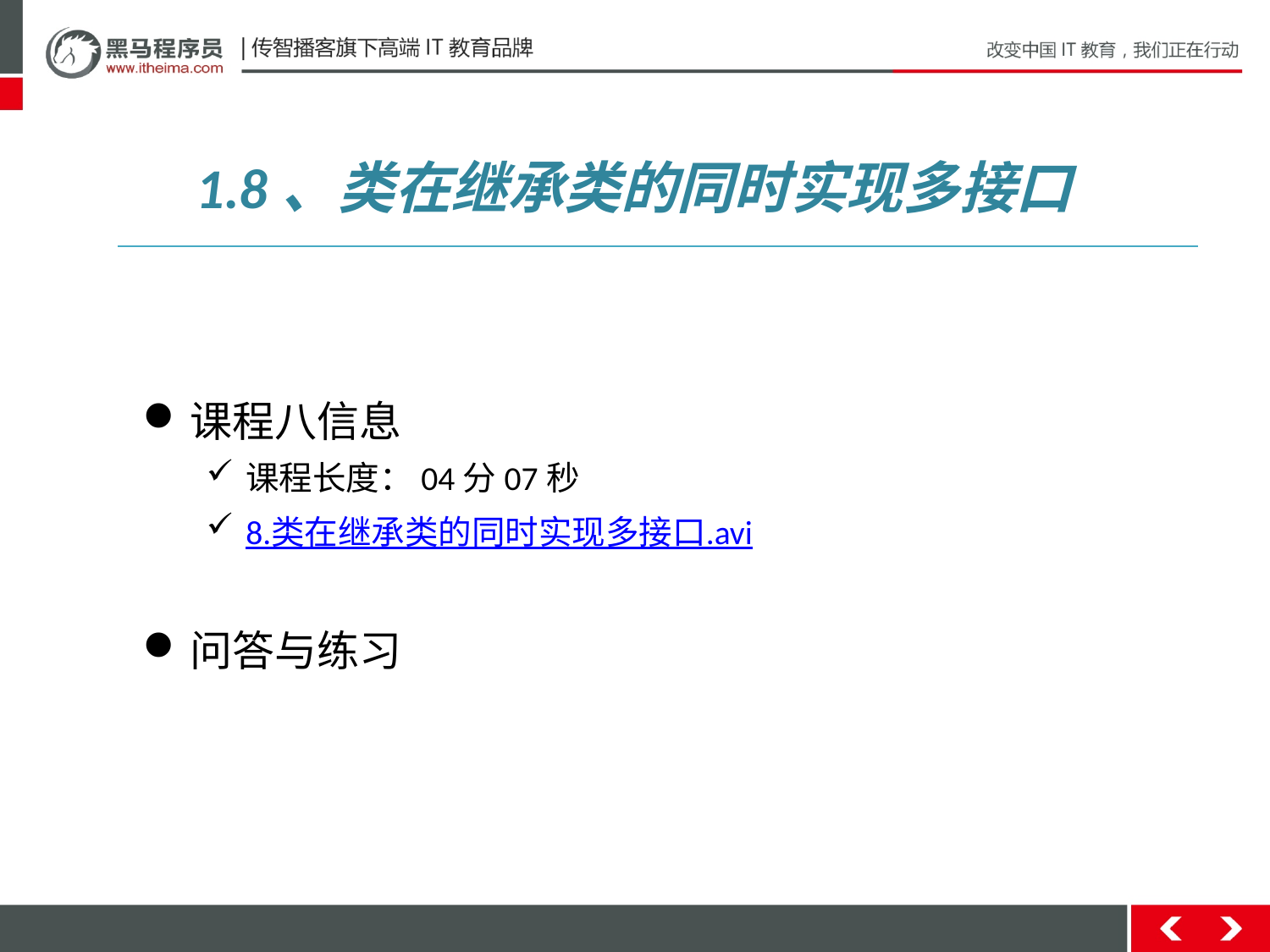

1.8、类在继承类的同时实现多接口

课程八信息
课程长度：04分07秒
8.类在继承类的同时实现多接口.avi

问答与练习